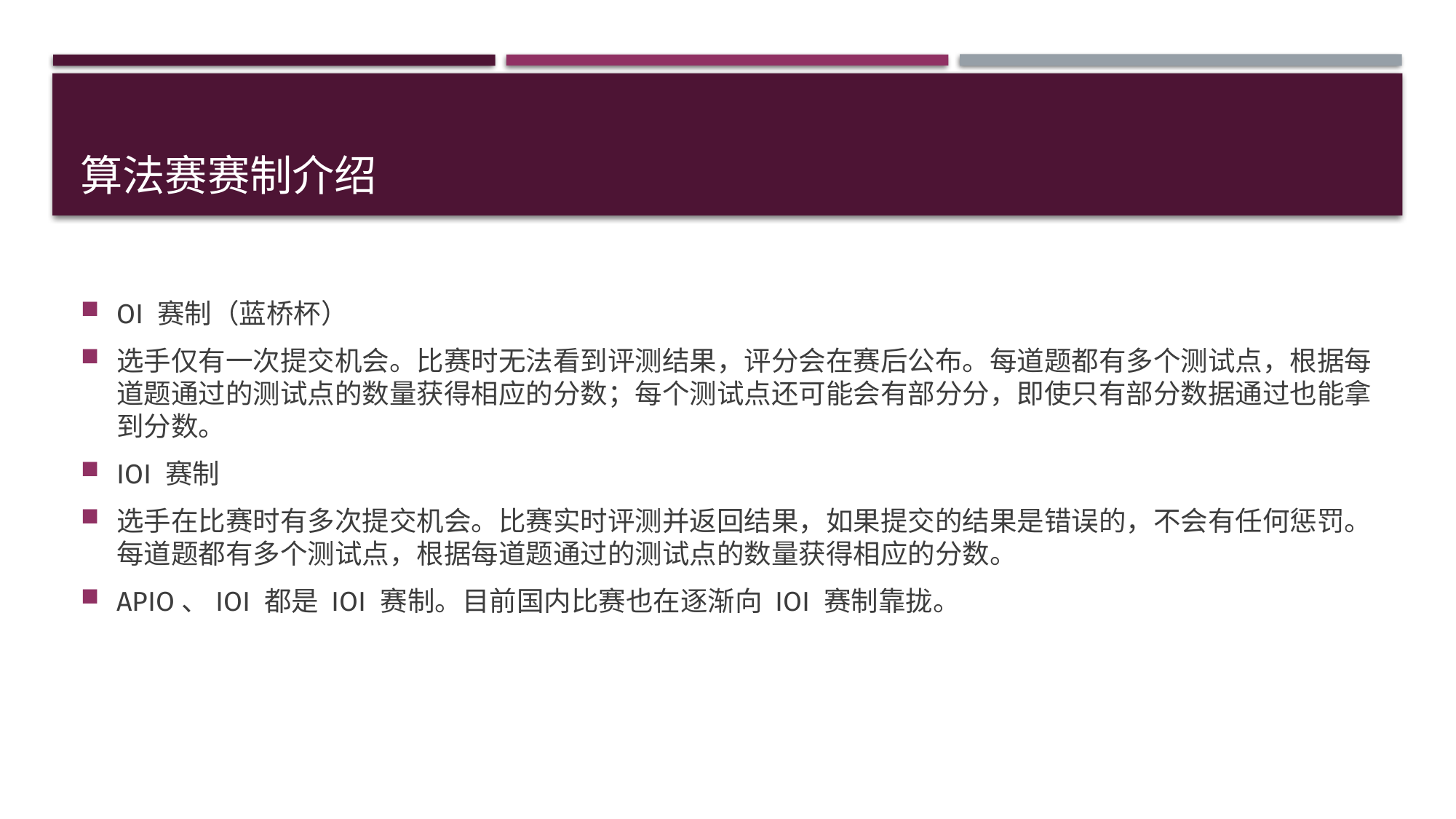

# 算法赛赛制介绍
OI 赛制（蓝桥杯）
选手仅有一次提交机会。比赛时无法看到评测结果，评分会在赛后公布。每道题都有多个测试点，根据每道题通过的测试点的数量获得相应的分数；每个测试点还可能会有部分分，即使只有部分数据通过也能拿到分数。
IOI 赛制
选手在比赛时有多次提交机会。比赛实时评测并返回结果，如果提交的结果是错误的，不会有任何惩罚。每道题都有多个测试点，根据每道题通过的测试点的数量获得相应的分数。
APIO、IOI 都是 IOI 赛制。目前国内比赛也在逐渐向 IOI 赛制靠拢。